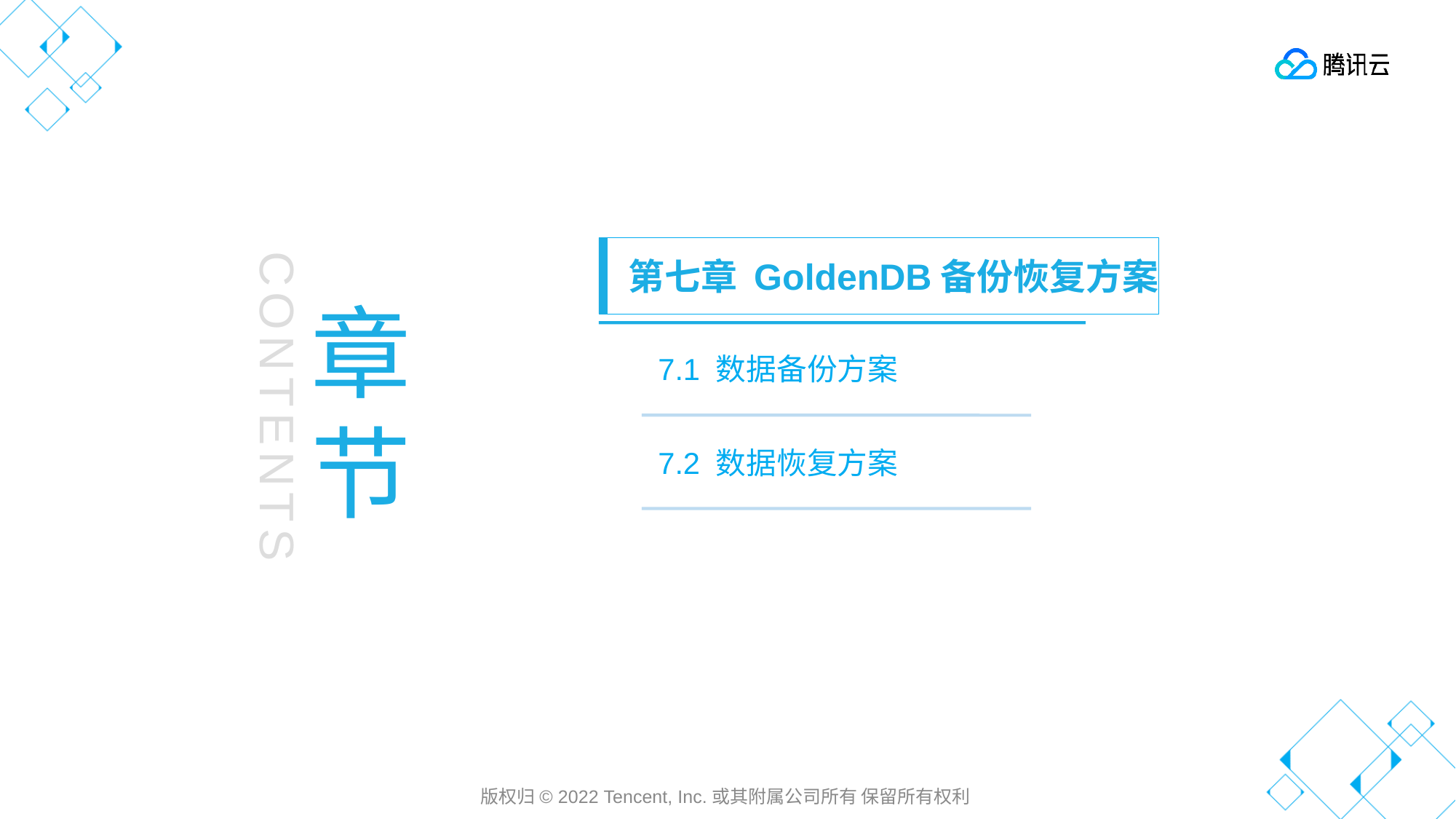

第七章 GoldenDB备份恢复方案
章节

第一章 云计算发展历史
7.1 数据备份方案
CONTENTS

7.2 数据恢复方案

版权归© 2022 Tencent, Inc.或其附属公司所有 保留所有权利